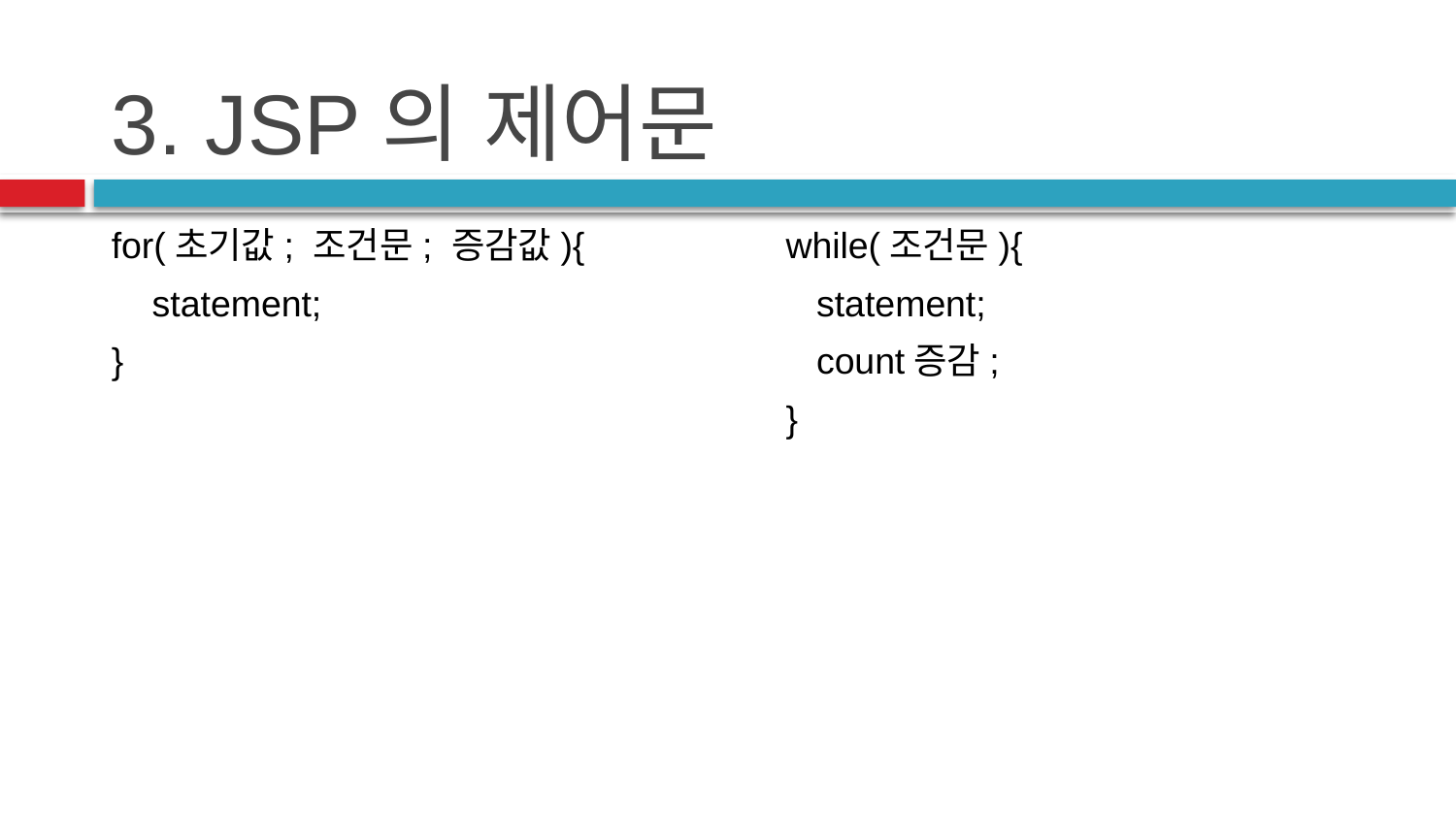

# 3. JSP의 제어문
while(조건문){
   statement;
   count증감;
}
for(초기값; 조건문; 증감값){
    statement;
}